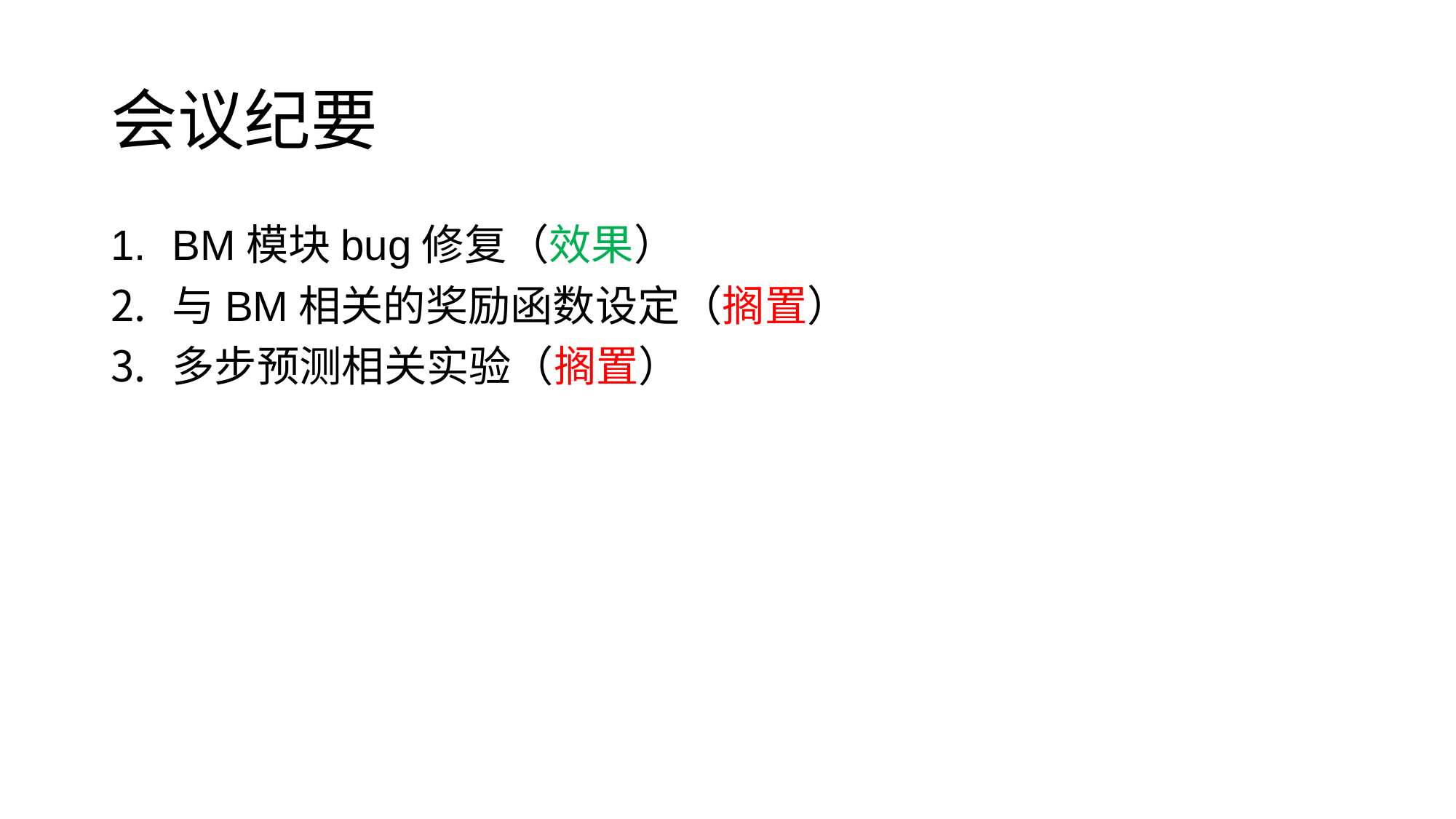

# 会议纪要
BM模块bug修复（效果）
与BM相关的奖励函数设定（搁置）
多步预测相关实验（搁置）